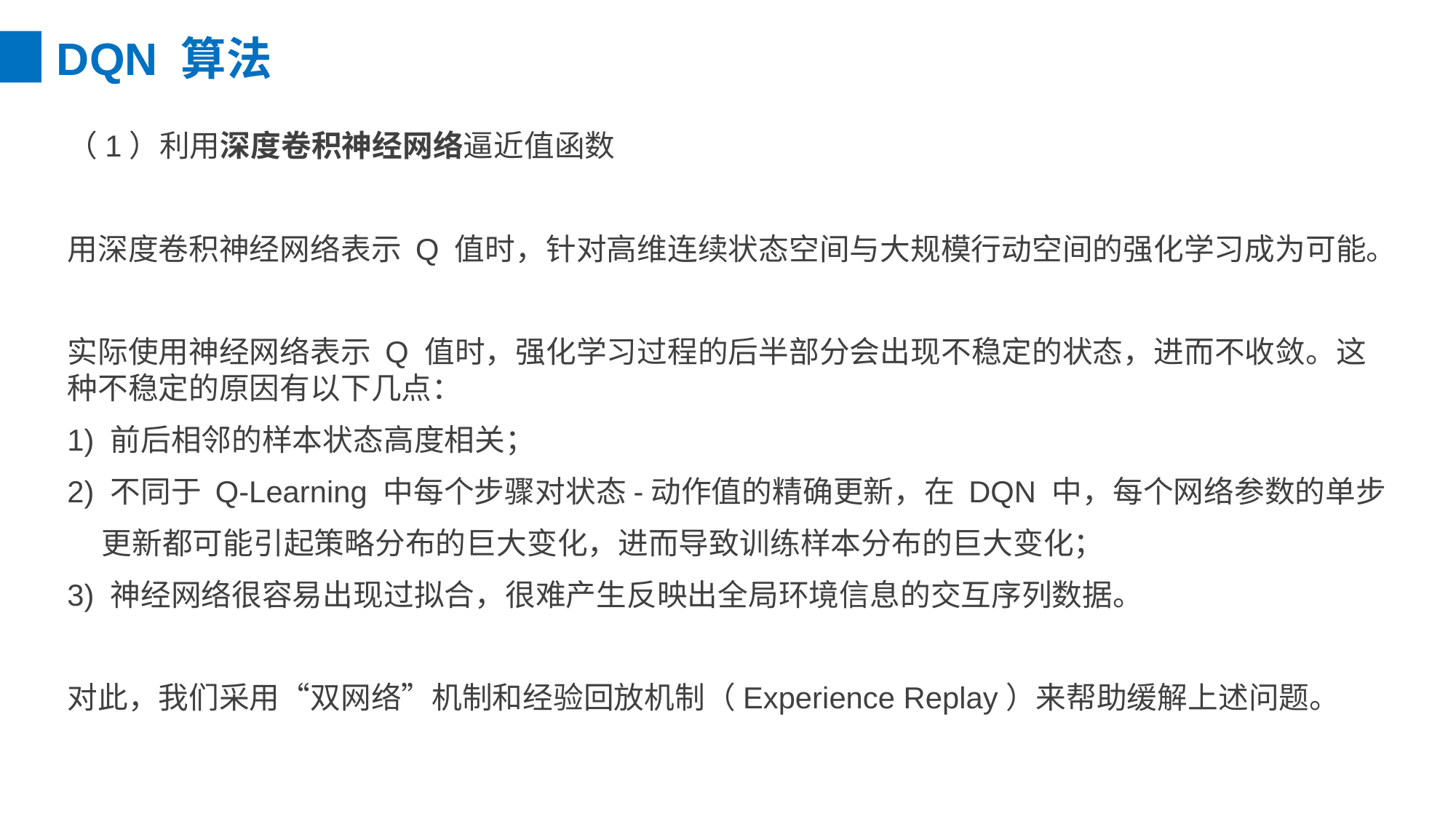

DQN 算法
（1）利用深度卷积神经网络逼近值函数

用深度卷积神经网络表示 Q 值时，针对高维连续状态空间与大规模行动空间的强化学习成为可能。

实际使用神经网络表示 Q 值时，强化学习过程的后半部分会出现不稳定的状态，进而不收敛。这种不稳定的原因有以下几点：
1) 前后相邻的样本状态高度相关；
2) 不同于 Q-Learning 中每个步骤对状态-动作值的精确更新，在 DQN 中，每个网络参数的单步
    更新都可能引起策略分布的巨大变化，进而导致训练样本分布的巨大变化；
3) 神经网络很容易出现过拟合，很难产生反映出全局环境信息的交互序列数据。

对此，我们采用“双网络”机制和经验回放机制（Experience Replay）来帮助缓解上述问题。